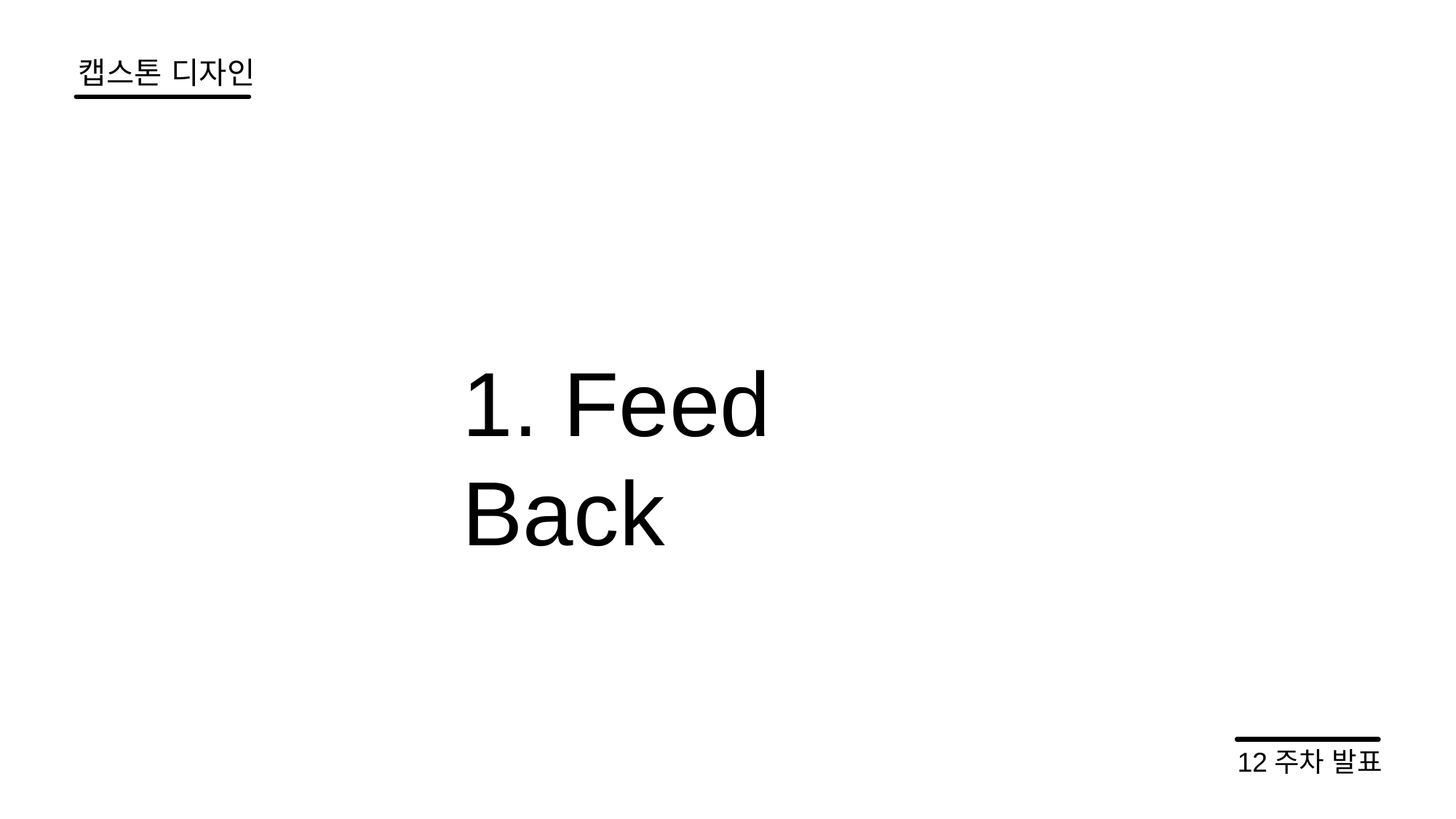

캡스톤 디자인
1. Feed Back
12주차 발표